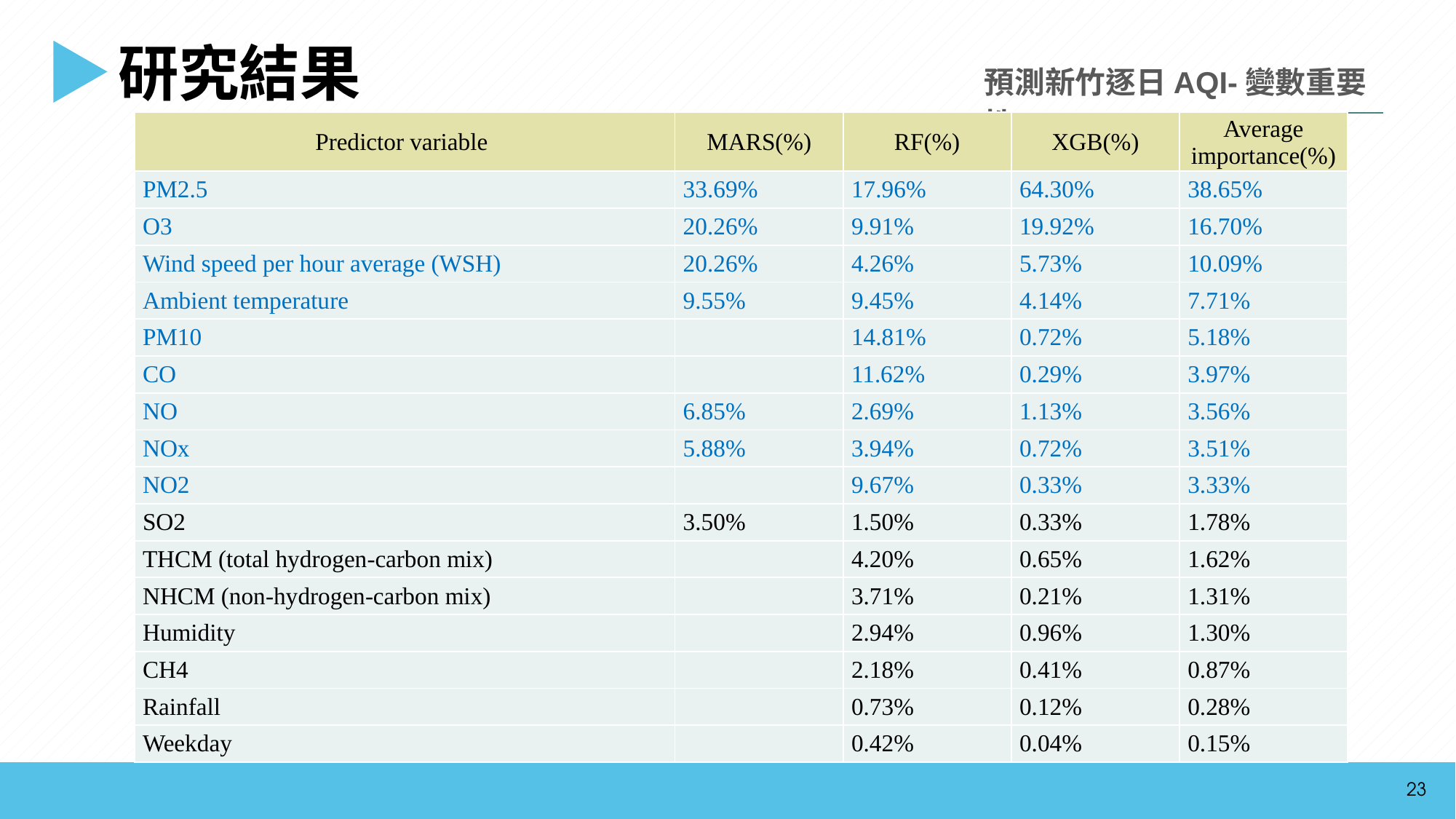

研究結果

預測新竹逐日AQI-變數重要性
| Predictor variable | MARS(%) | RF(%) | XGB(%) | Average importance(%) |
| --- | --- | --- | --- | --- |
| PM2.5 | 33.69% | 17.96% | 64.30% | 38.65% |
| O3 | 20.26% | 9.91% | 19.92% | 16.70% |
| Wind speed per hour average (WSH) | 20.26% | 4.26% | 5.73% | 10.09% |
| Ambient temperature | 9.55% | 9.45% | 4.14% | 7.71% |
| PM10 |  | 14.81% | 0.72% | 5.18% |
| CO |  | 11.62% | 0.29% | 3.97% |
| NO | 6.85% | 2.69% | 1.13% | 3.56% |
| NOx | 5.88% | 3.94% | 0.72% | 3.51% |
| NO2 |  | 9.67% | 0.33% | 3.33% |
| SO2 | 3.50% | 1.50% | 0.33% | 1.78% |
| THCM (total hydrogen-carbon mix) |  | 4.20% | 0.65% | 1.62% |
| NHCM (non-hydrogen-carbon mix) |  | 3.71% | 0.21% | 1.31% |
| Humidity |  | 2.94% | 0.96% | 1.30% |
| CH4 |  | 2.18% | 0.41% | 0.87% |
| Rainfall |  | 0.73% | 0.12% | 0.28% |
| Weekday |  | 0.42% | 0.04% | 0.15% |

23